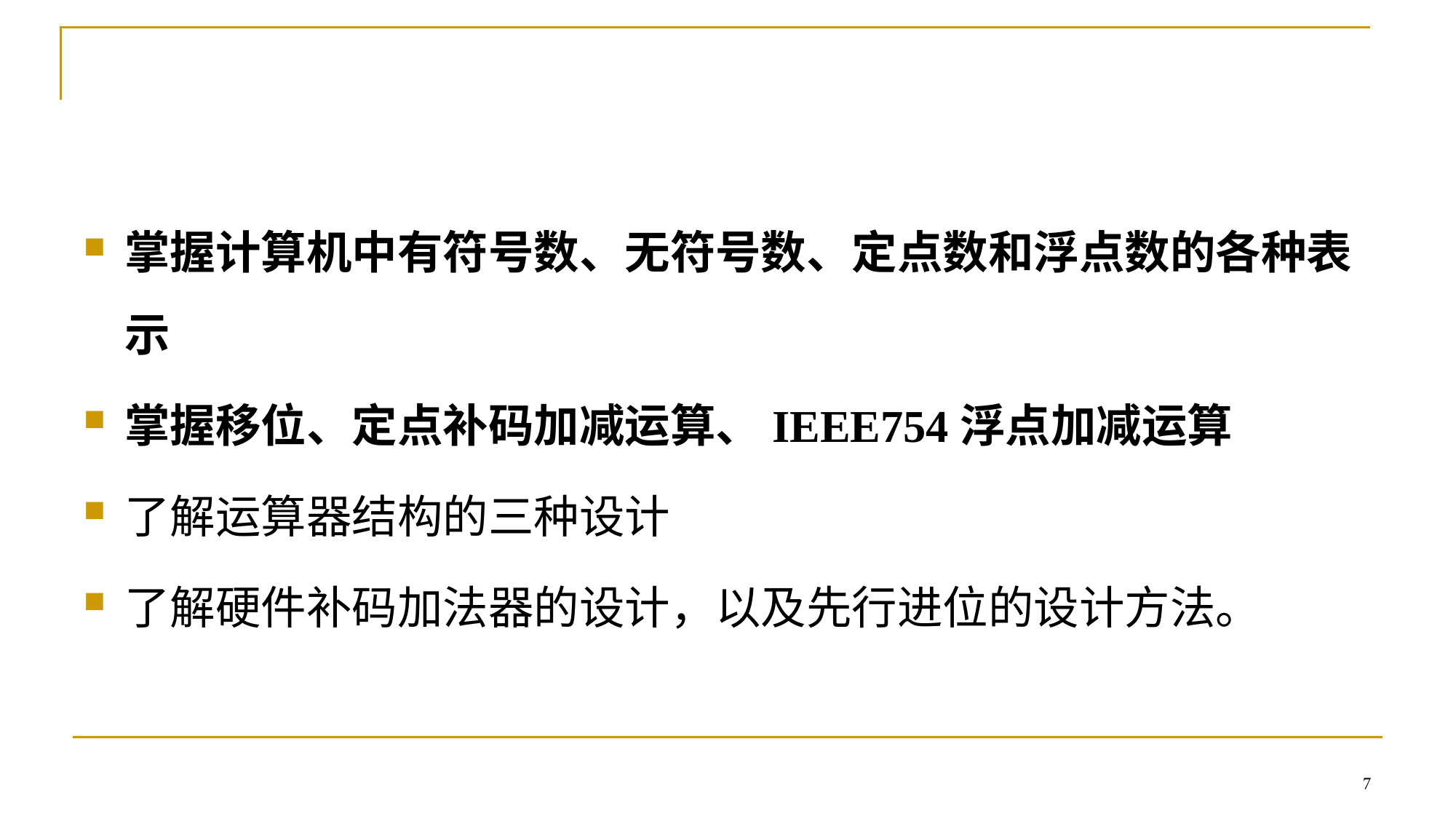

#
掌握计算机中有符号数、无符号数、定点数和浮点数的各种表示
掌握移位、定点补码加减运算、IEEE754浮点加减运算
了解运算器结构的三种设计
了解硬件补码加法器的设计，以及先行进位的设计方法。
7